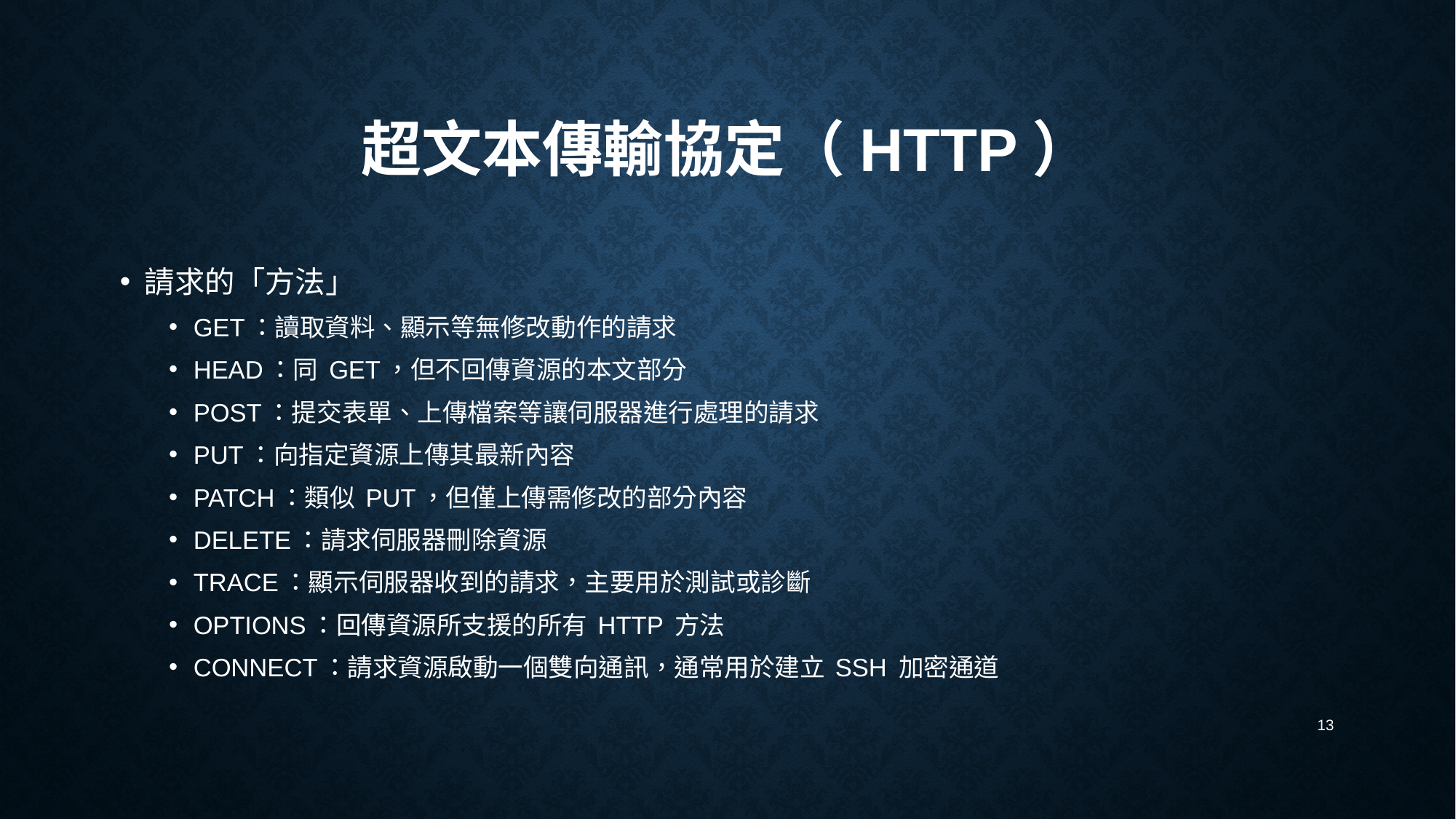

# 超文本傳輸協定（HTTP）
請求的「方法」
GET：讀取資料、顯示等無修改動作的請求
HEAD：同 GET，但不回傳資源的本文部分
POST：提交表單、上傳檔案等讓伺服器進行處理的請求
PUT：向指定資源上傳其最新內容
PATCH：類似 PUT，但僅上傳需修改的部分內容
DELETE：請求伺服器刪除資源
TRACE：顯示伺服器收到的請求，主要用於測試或診斷
OPTIONS：回傳資源所支援的所有 HTTP 方法
CONNECT：請求資源啟動一個雙向通訊，通常用於建立 SSH 加密通道
13